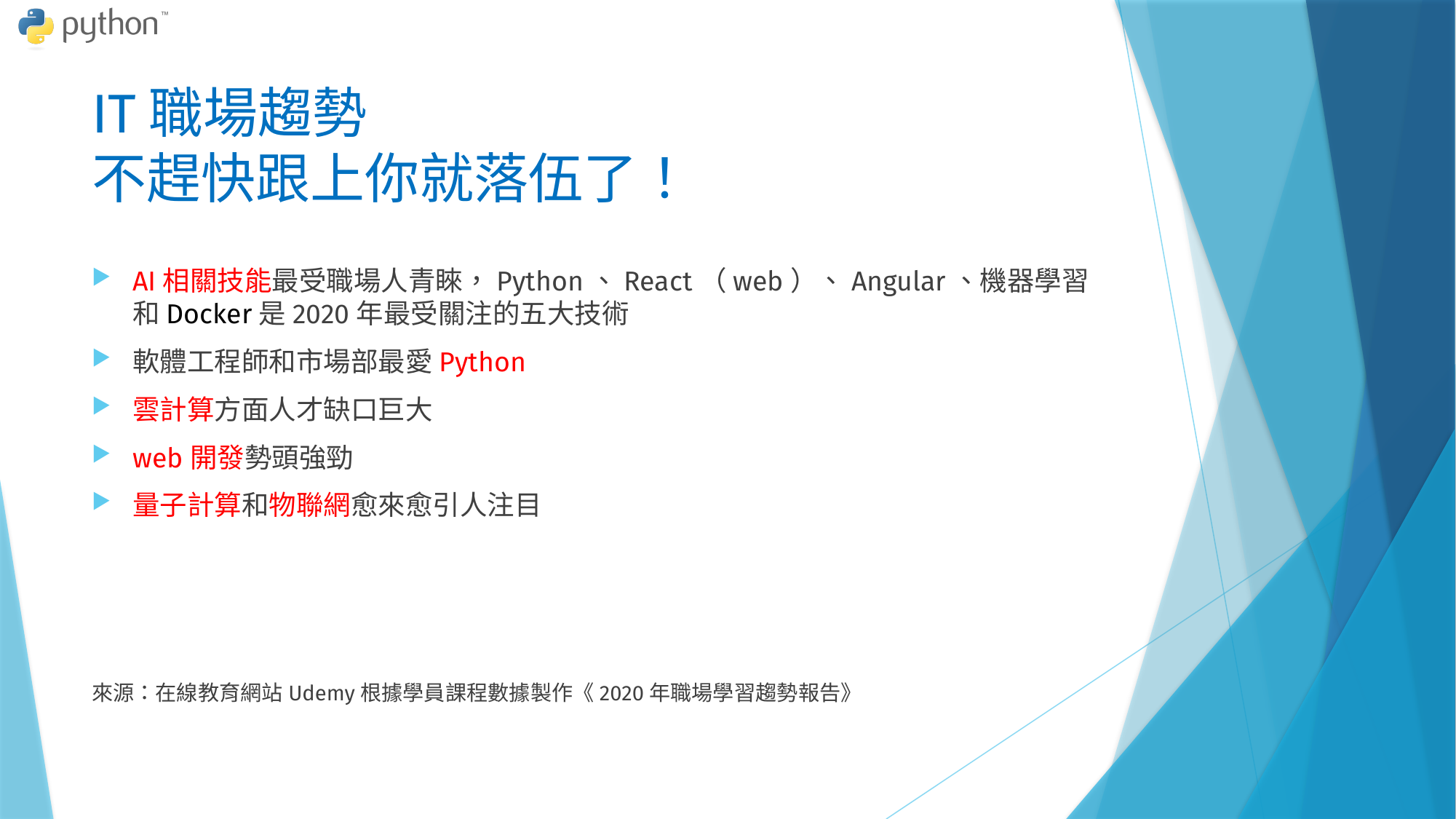

# IT職場趨勢 不趕快跟上你就落伍了！
AI相關技能最受職場人青睞，Python、React（web）、Angular、機器學習和Docker是2020年最受關注的五大技術
軟體工程師和市場部最愛Python
雲計算方面人才缺口巨大
web開發勢頭強勁
量子計算和物聯網愈來愈引人注目

來源：在線教育網站Udemy根據學員課程數據製作《2020年職場學習趨勢報告》